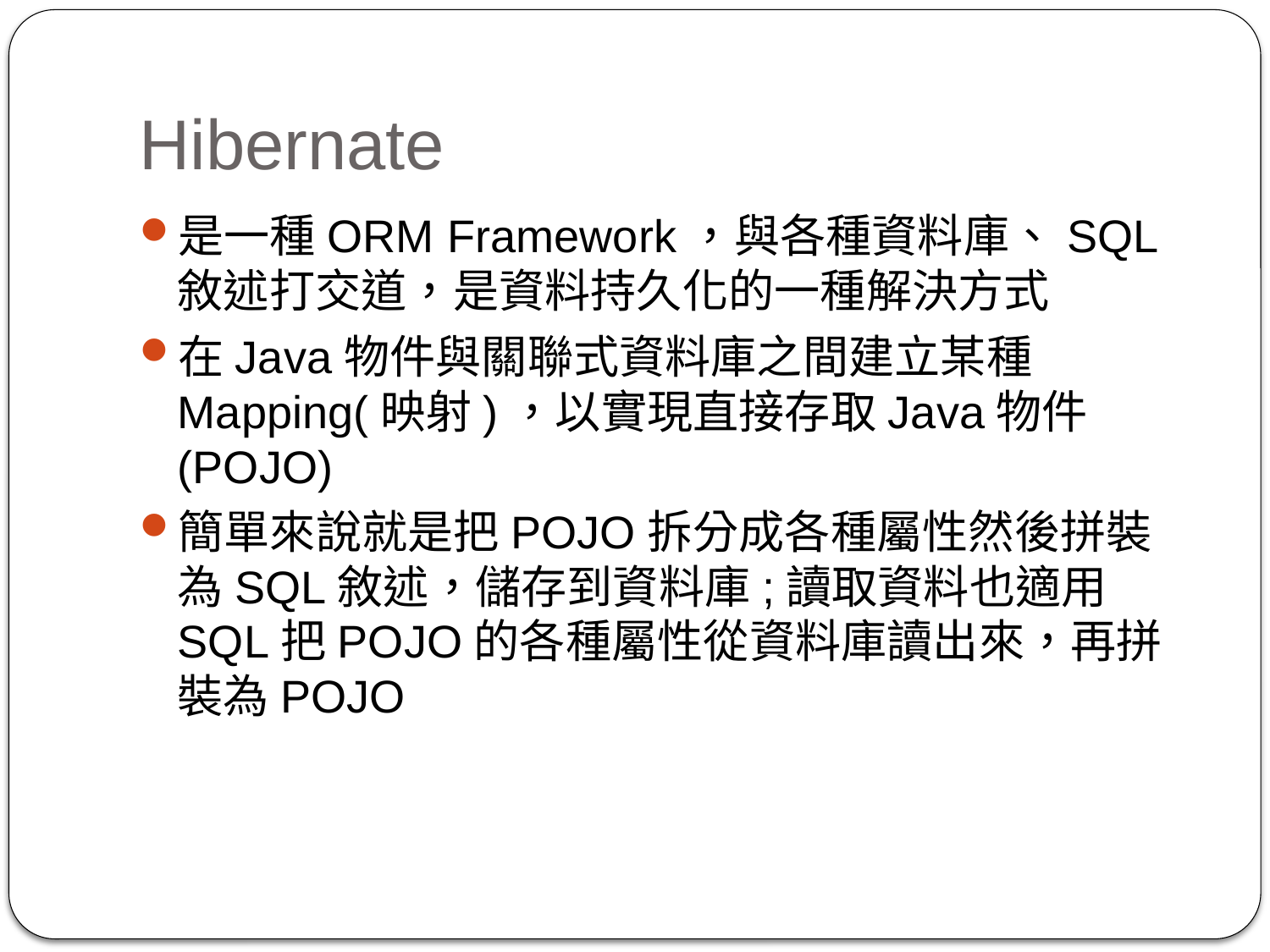

# Hibernate
是一種ORM Framework，與各種資料庫、SQL敘述打交道，是資料持久化的一種解決方式
在Java物件與關聯式資料庫之間建立某種Mapping(映射)，以實現直接存取Java物件(POJO)
簡單來說就是把POJO拆分成各種屬性然後拼裝為SQL敘述，儲存到資料庫;讀取資料也適用SQL把POJO的各種屬性從資料庫讀出來，再拼裝為POJO